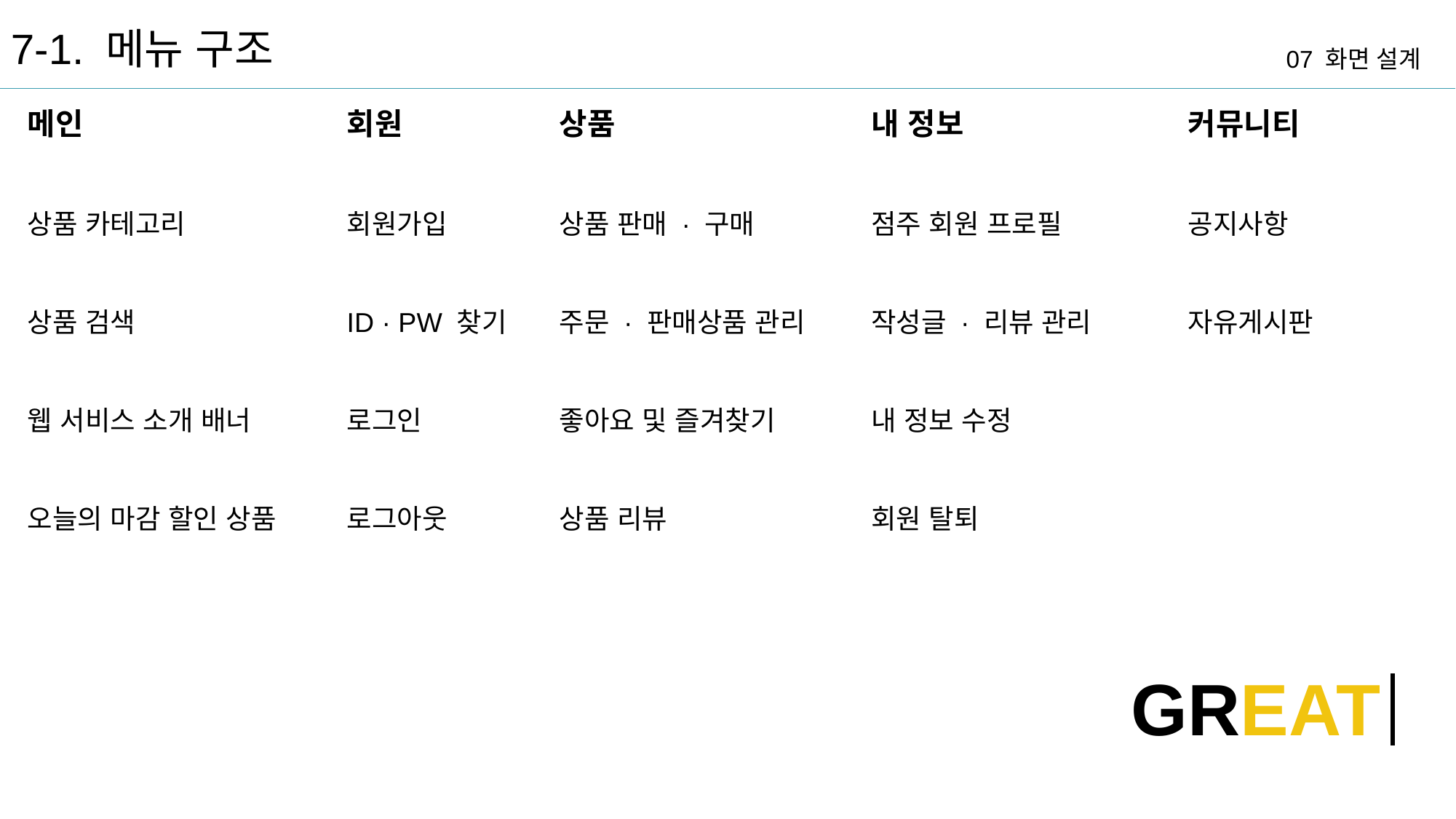

7-1. 메뉴 구조
07 화면 설계
메인

상품 카테고리

상품 검색

웹 서비스 소개 배너

오늘의 마감 할인 상품
회원

회원가입

ID · PW 찾기

로그인

로그아웃
상품

상품 판매 · 구매

주문 · 판매상품 관리

좋아요 및 즐겨찾기

상품 리뷰
내 정보

점주 회원 프로필

작성글 · 리뷰 관리

내 정보 수정

회원 탈퇴
커뮤니티

공지사항

자유게시판

GREAT